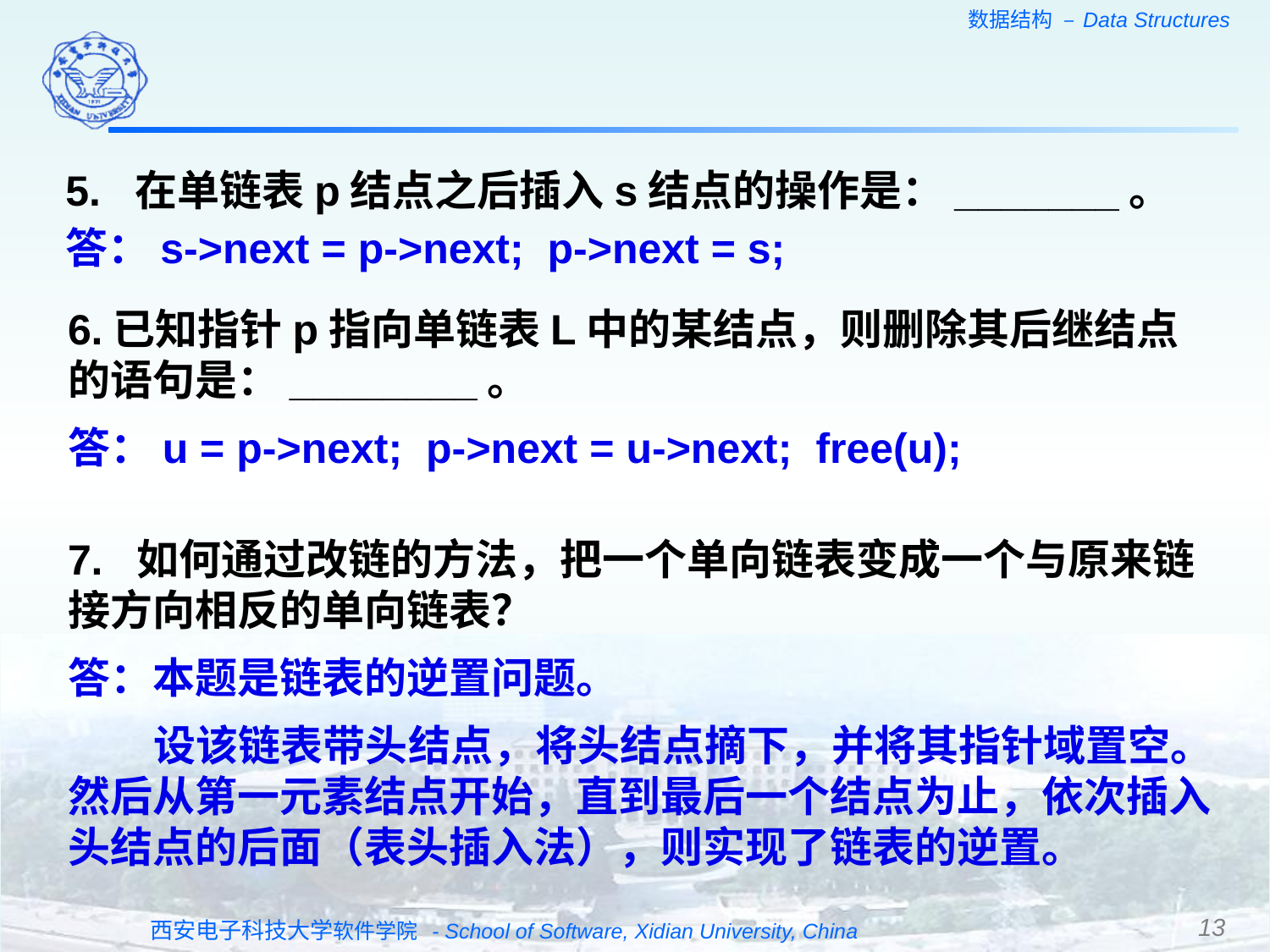

5.  在单链表p结点之后插入s结点的操作是：_______。
答：s->next = p->next;  p->next = s;
6.已知指针p指向单链表L中的某结点，则删除其后继结点的语句是：________。
答：u = p->next;  p->next = u->next;  free(u);
7.  如何通过改链的方法，把一个单向链表变成一个与原来链接方向相反的单向链表？
答：本题是链表的逆置问题。
        设该链表带头结点，将头结点摘下，并将其指针域置空。然后从第一元素结点开始，直到最后一个结点为止，依次插入头结点的后面（表头插入法），则实现了链表的逆置。
13